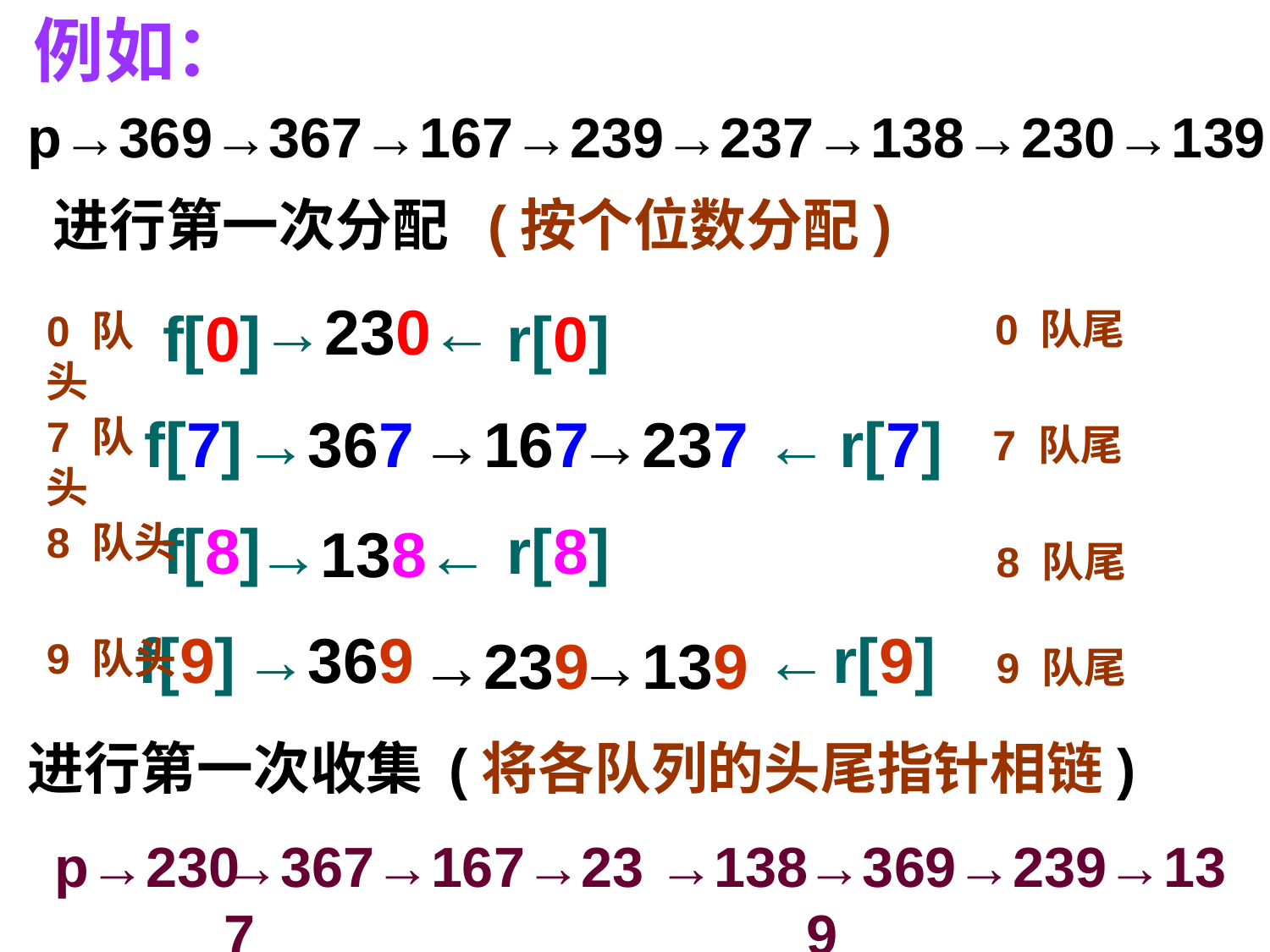

例如：
p→369→367→167→239→237→138→230→139
进行第一次分配  (按个位数分配)
f[0]              r[0]
→230←
0 队尾
0 队头
f[7]                                  r[7]
→367                    ←
→167
→237
7 队头
7 队尾
f[8]              r[8]
→138←
8 队头
8 队尾
f[9]                                  r[9]
→369                    ←
→239
→139
9 队头
9 队尾
进行第一次收集 (将各队列的头尾指针相链)
p→230
→367→167→237
→138
→369→239→139